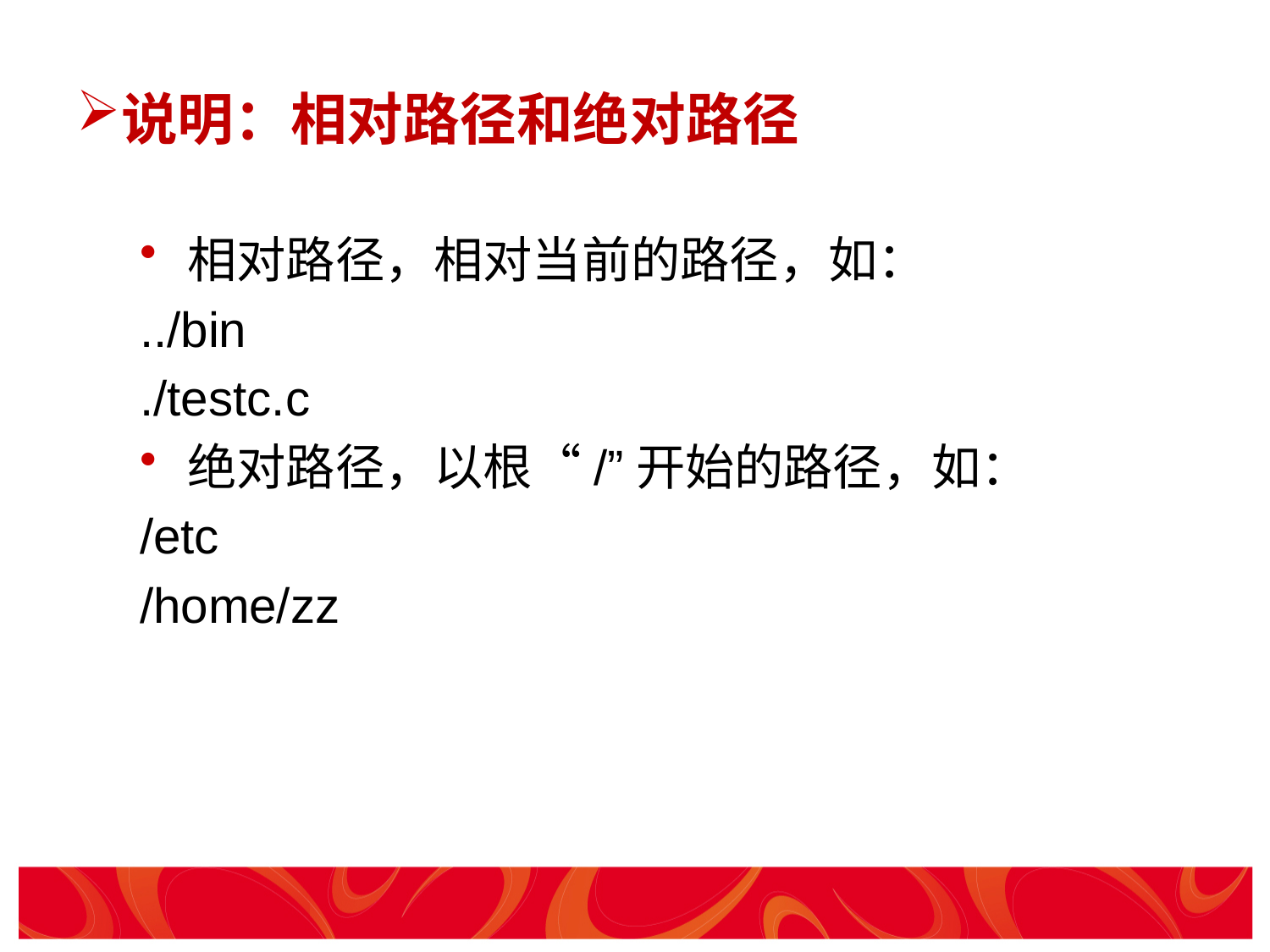

# 说明：相对路径和绝对路径
相对路径，相对当前的路径，如：
../bin
./testc.c
绝对路径，以根“/”开始的路径，如：
/etc
/home/zz